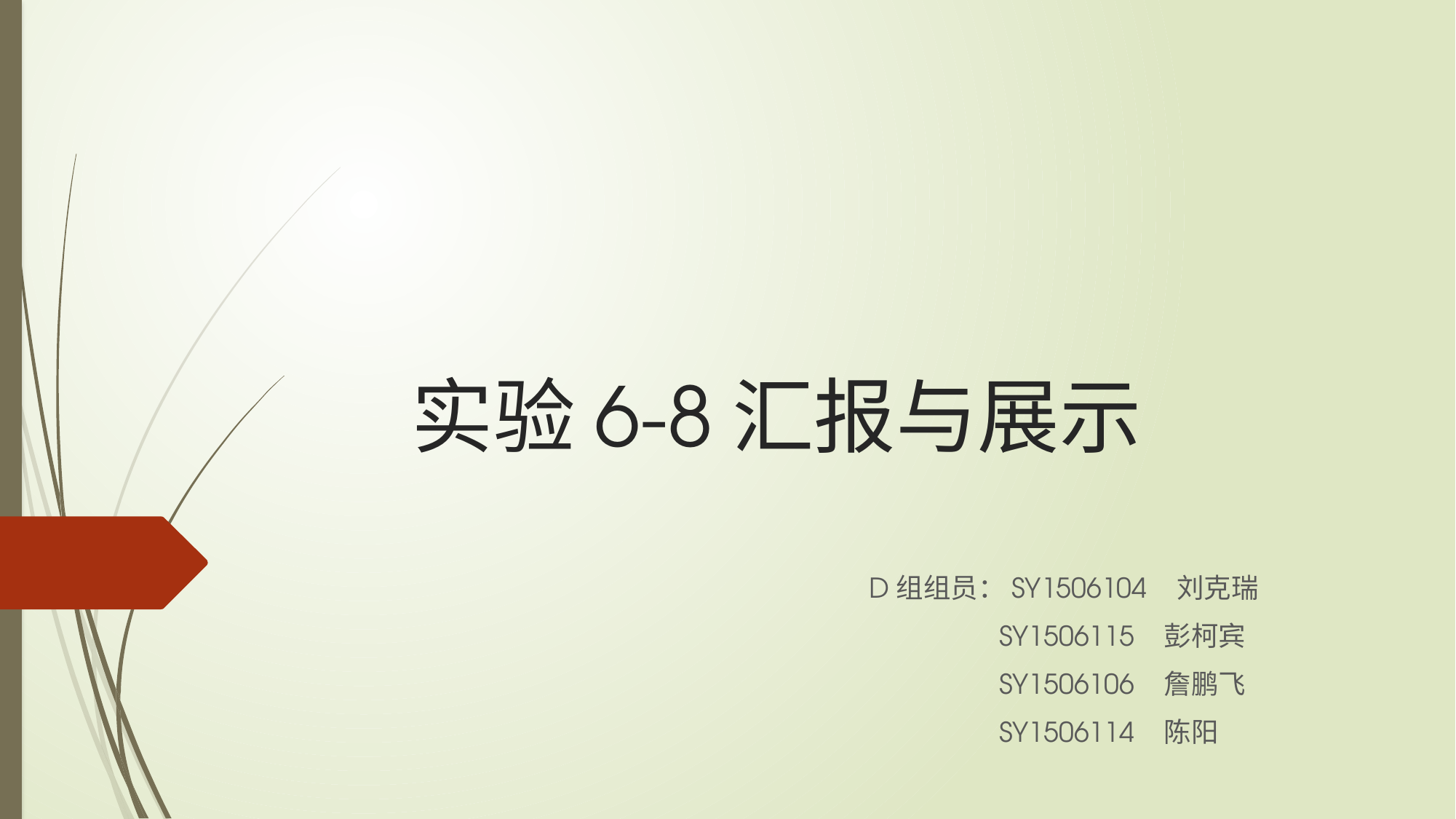

# 实验6-8汇报与展示
D组组员：SY1506104   刘克瑞
                 SY1506115   彭柯宾
                 SY1506106   詹鹏飞
                 SY1506114   陈阳